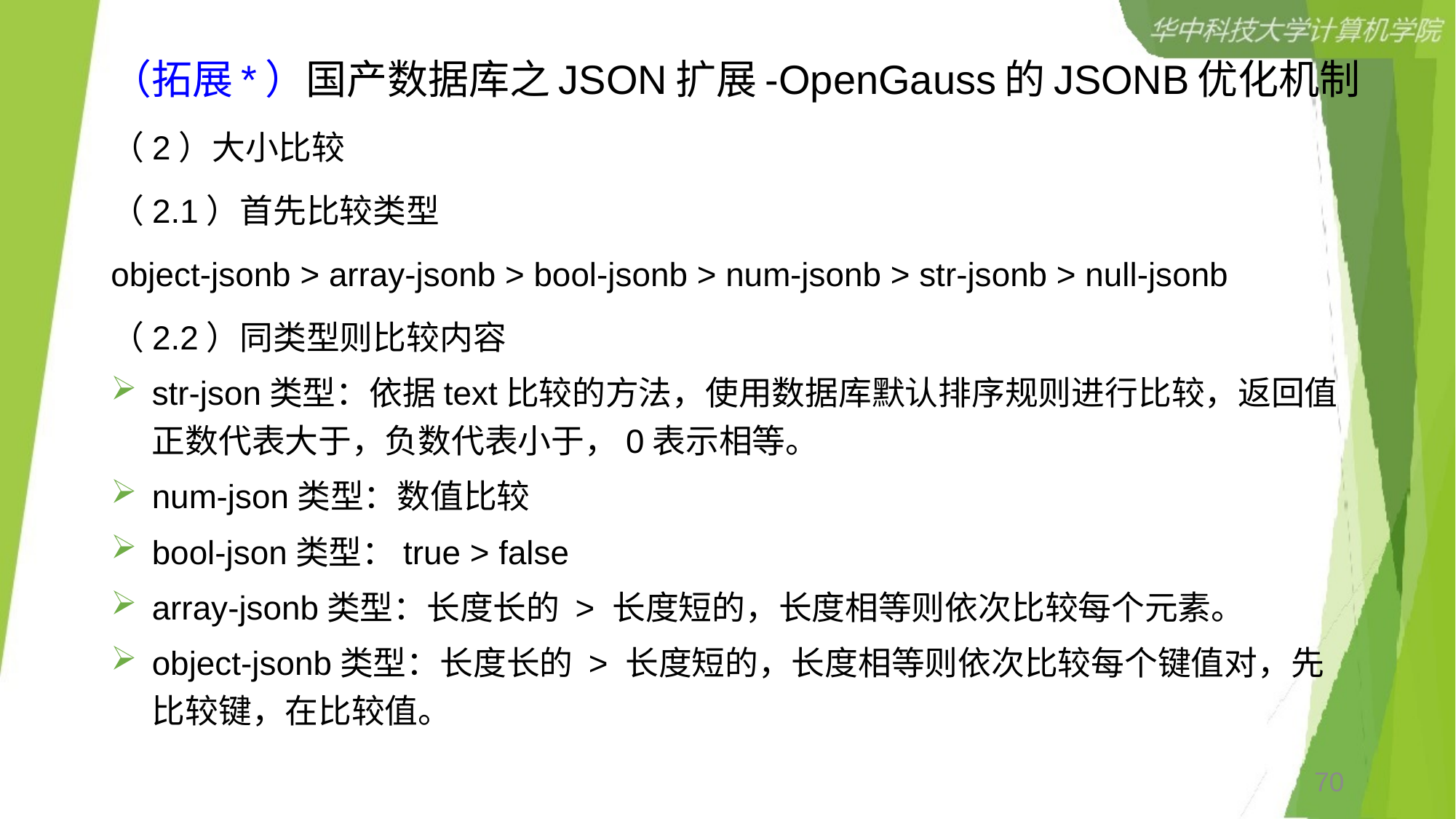

# （拓展*）国产数据库之JSON扩展-OpenGauss的JSONB优化机制
（2）大小比较
（2.1）首先比较类型
object-jsonb > array-jsonb > bool-jsonb > num-jsonb > str-jsonb > null-jsonb
（2.2）同类型则比较内容
str-json类型：依据text比较的方法，使用数据库默认排序规则进行比较，返回值正数代表大于，负数代表小于，0表示相等。
num-json类型：数值比较
bool-json类型：true > false
array-jsonb类型：长度长的 > 长度短的，长度相等则依次比较每个元素。
object-jsonb类型：长度长的 > 长度短的，长度相等则依次比较每个键值对，先比较键，在比较值。
70